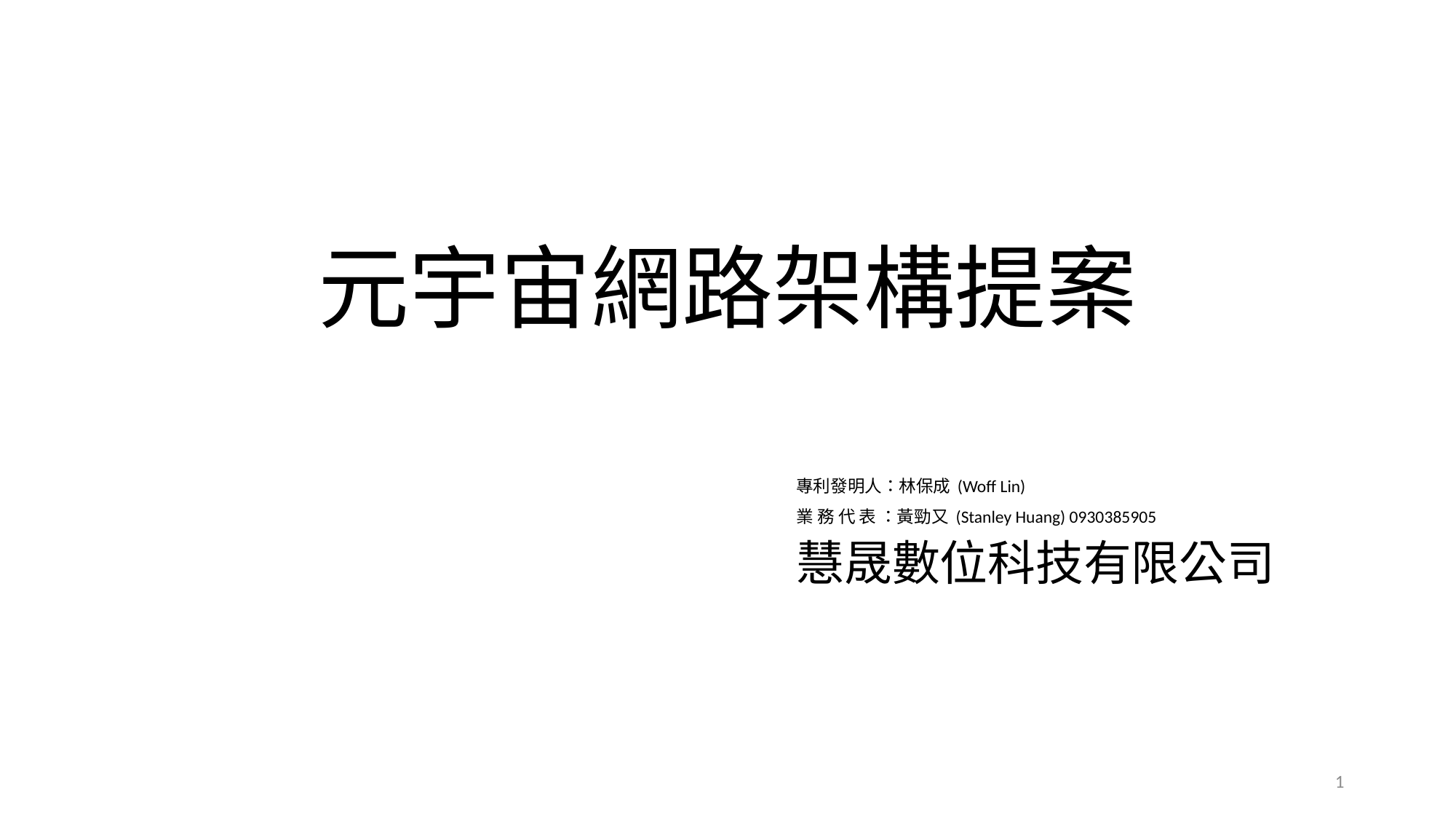

# 元宇宙網路架構提案
專利發明人：林保成 (Woff Lin)
業 務 代 表 ：黃勁又 (Stanley Huang) 0930385905
慧晟數位科技有限公司
1